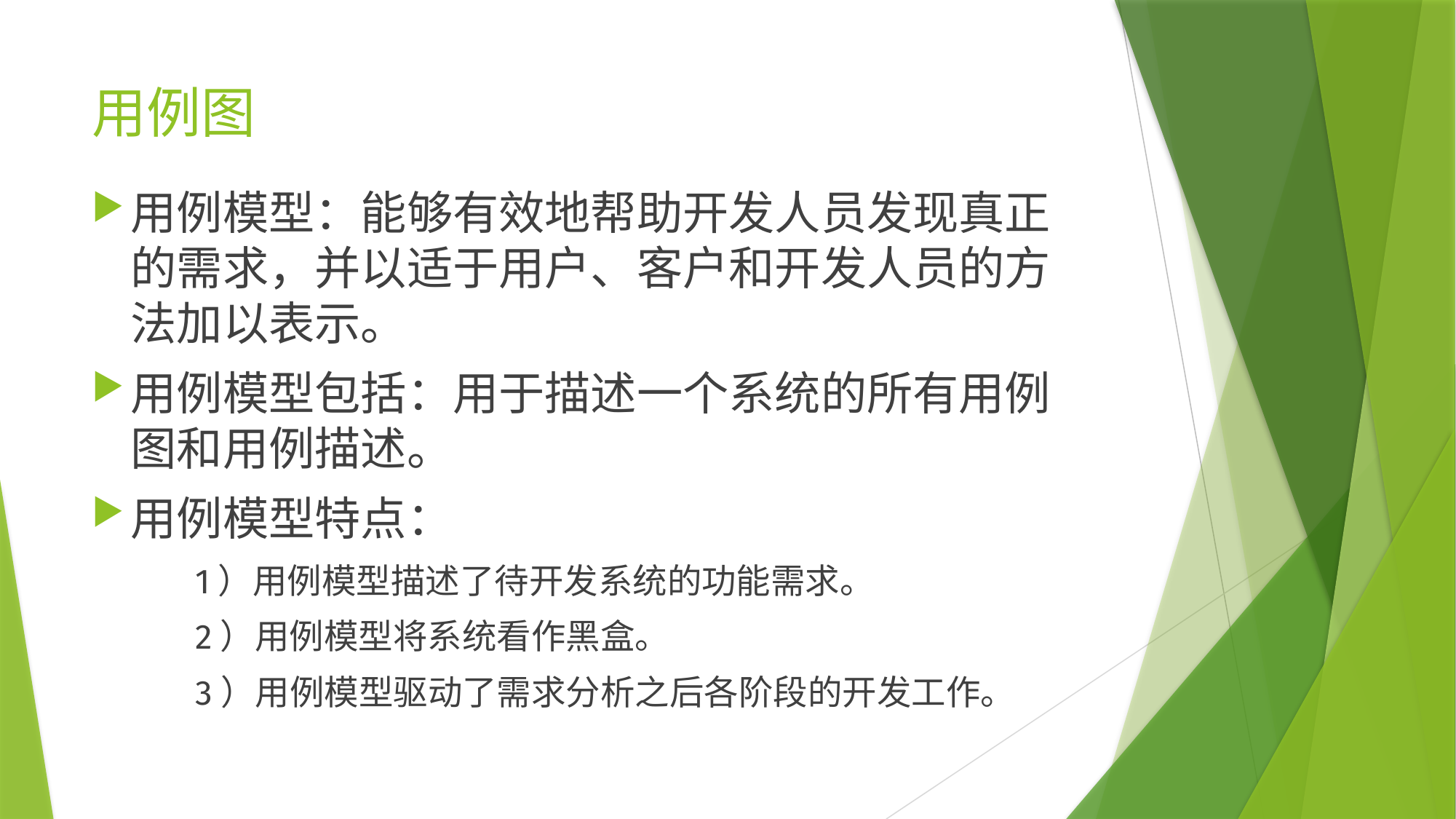

# 用例图
用例模型：能够有效地帮助开发人员发现真正的需求，并以适于用户、客户和开发人员的方法加以表示。
用例模型包括：用于描述一个系统的所有用例图和用例描述。
用例模型特点：
1）用例模型描述了待开发系统的功能需求。
2）用例模型将系统看作黑盒。
3）用例模型驱动了需求分析之后各阶段的开发工作。